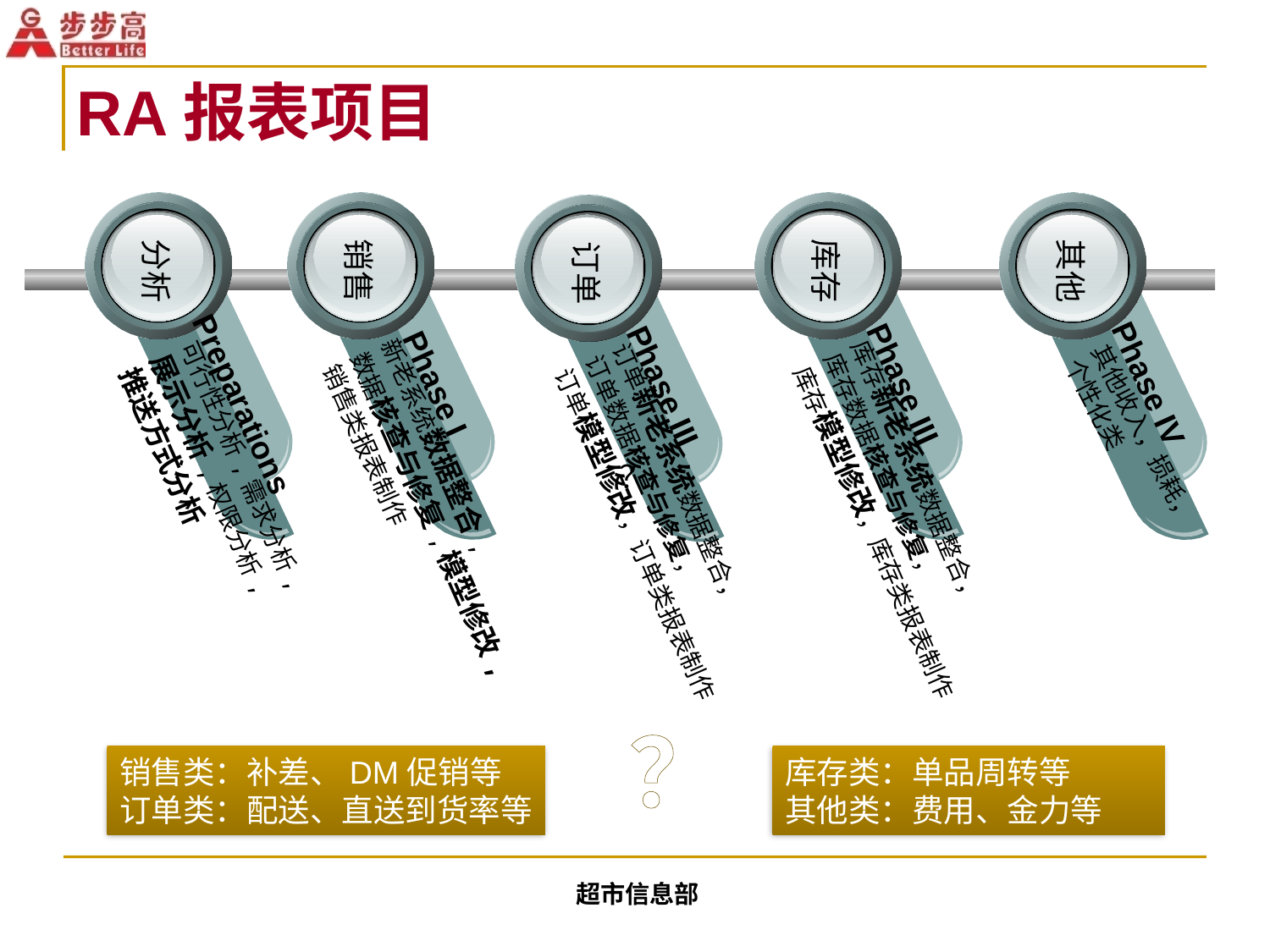

# RA报表项目

分析
可行性分析,需求分析,
展示分析,权限分析,
推送方式分析
     Preparations

销售
新老系统数据整合,
数据核查与修复,模型修改,
销售类报表制作
Phase I

库存
库存新老系统数据整合，
库存数据核查与修复，
库存模型修改，库存类报表制作
Phase III

其他
其他收入，损耗，
个性化类
Phase IV

订单
订单新老系统数据整合，
订单数据核查与修复，
订单模型修改，订单类报表制作
Phase III

？
？
销售类：补差、DM促销等
订单类：配送、直送到货率等
库存类：单品周转等
其他类：费用、金力等